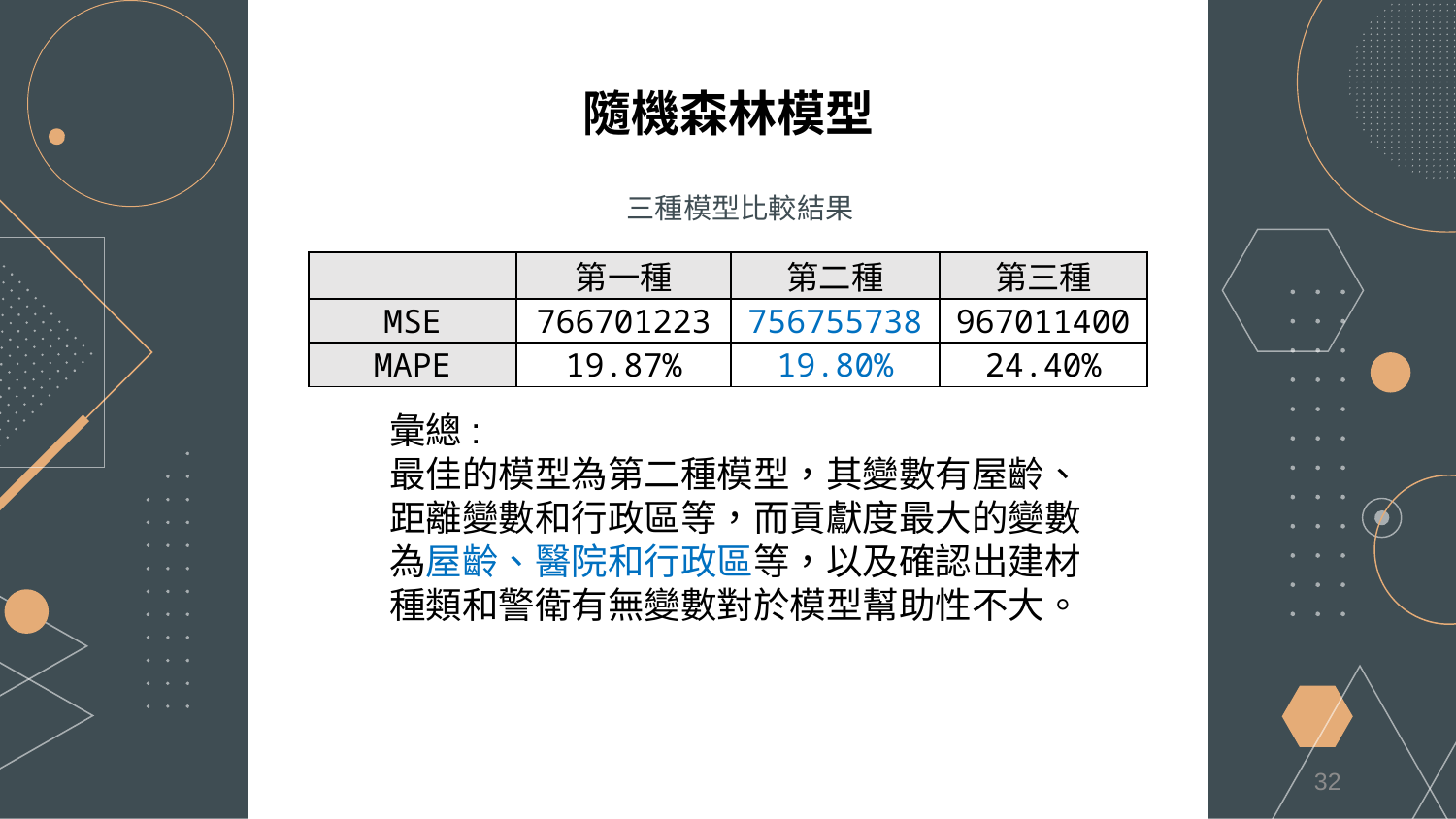

# 隨機森林模型
三種模型比較結果
|  | 第一種 | 第二種 | 第三種 |
| --- | --- | --- | --- |
| MSE | 766701223 | 756755738 | 967011400 |
| MAPE | 19.87% | 19.80% | 24.40% |
彙總:
最佳的模型為第二種模型，其變數有屋齡、距離變數和行政區等，而貢獻度最大的變數為屋齡、醫院和行政區等，以及確認出建材種類和警衛有無變數對於模型幫助性不大。
32